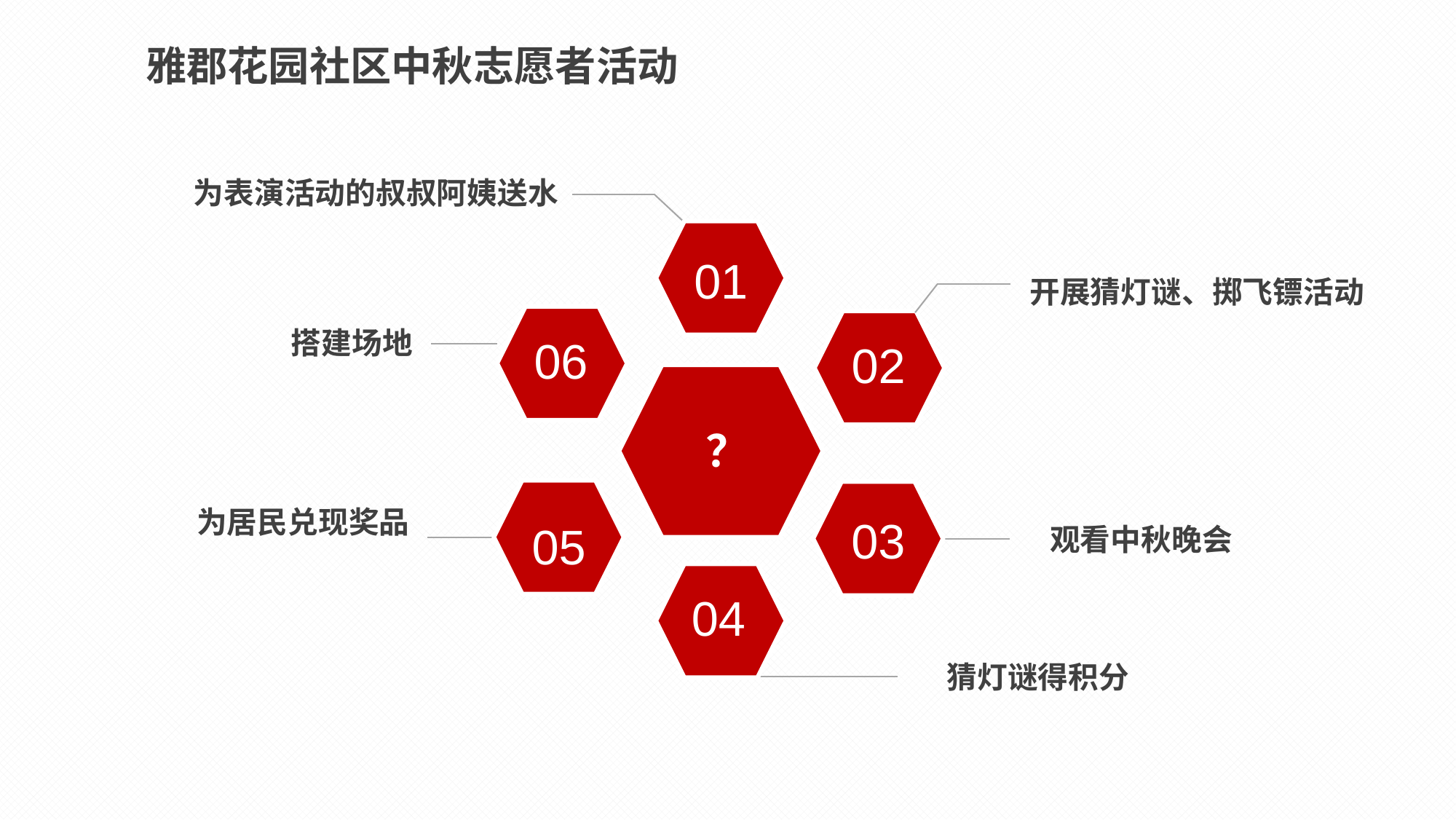

雅郡花园社区中秋志愿者活动
为表演活动的叔叔阿姨送水

01
开展猜灯谜、掷飞镖活动

06

02
搭建场地

？

05

03
为居民兑现奖品
观看中秋晚会

04
猜灯谜得积分